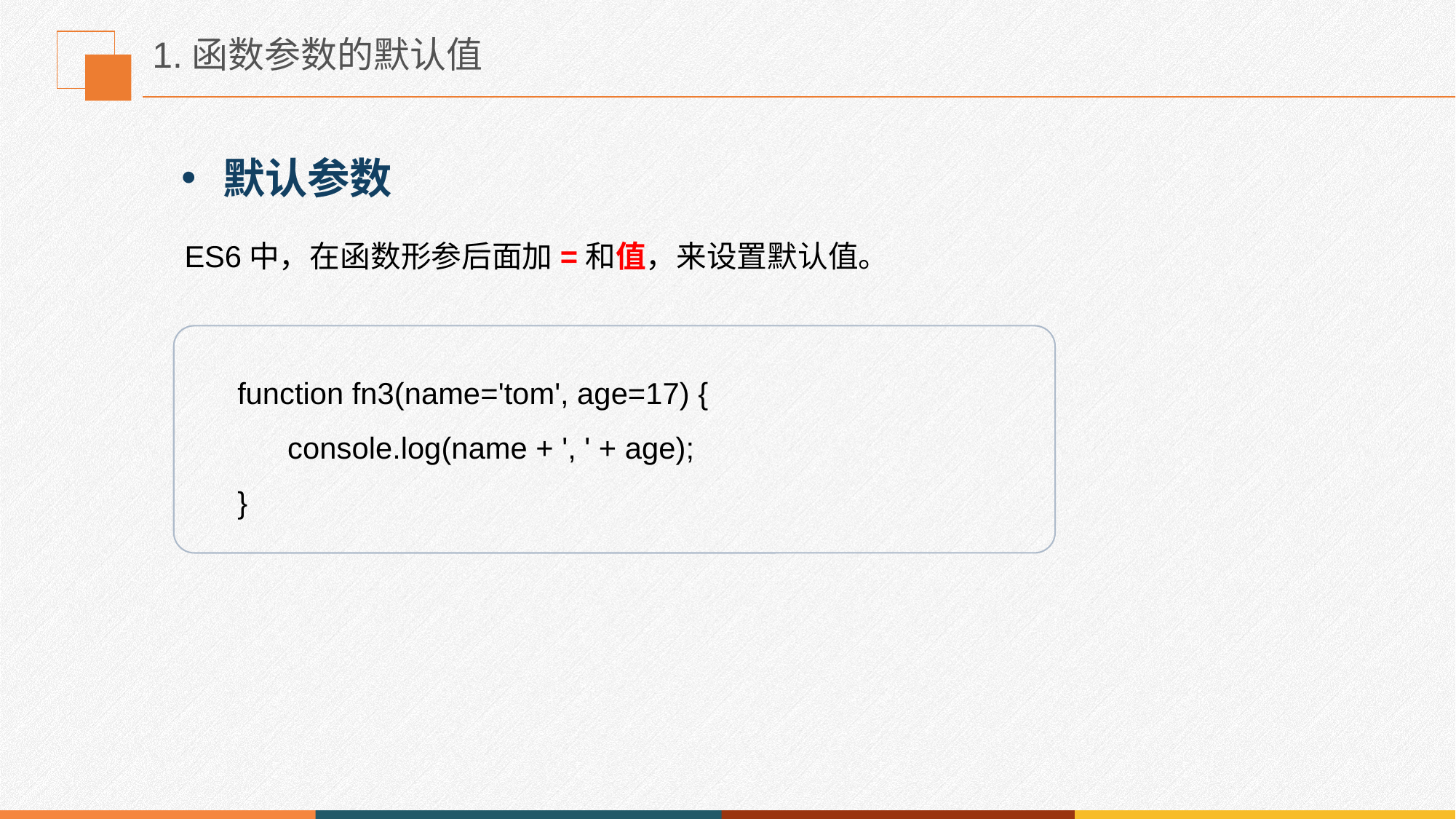

# 1.函数参数的默认值
默认参数
ES6中，在函数形参后面加=和值，来设置默认值。

function fn3(name='tom', age=17) {
      console.log(name + ', ' + age);
}